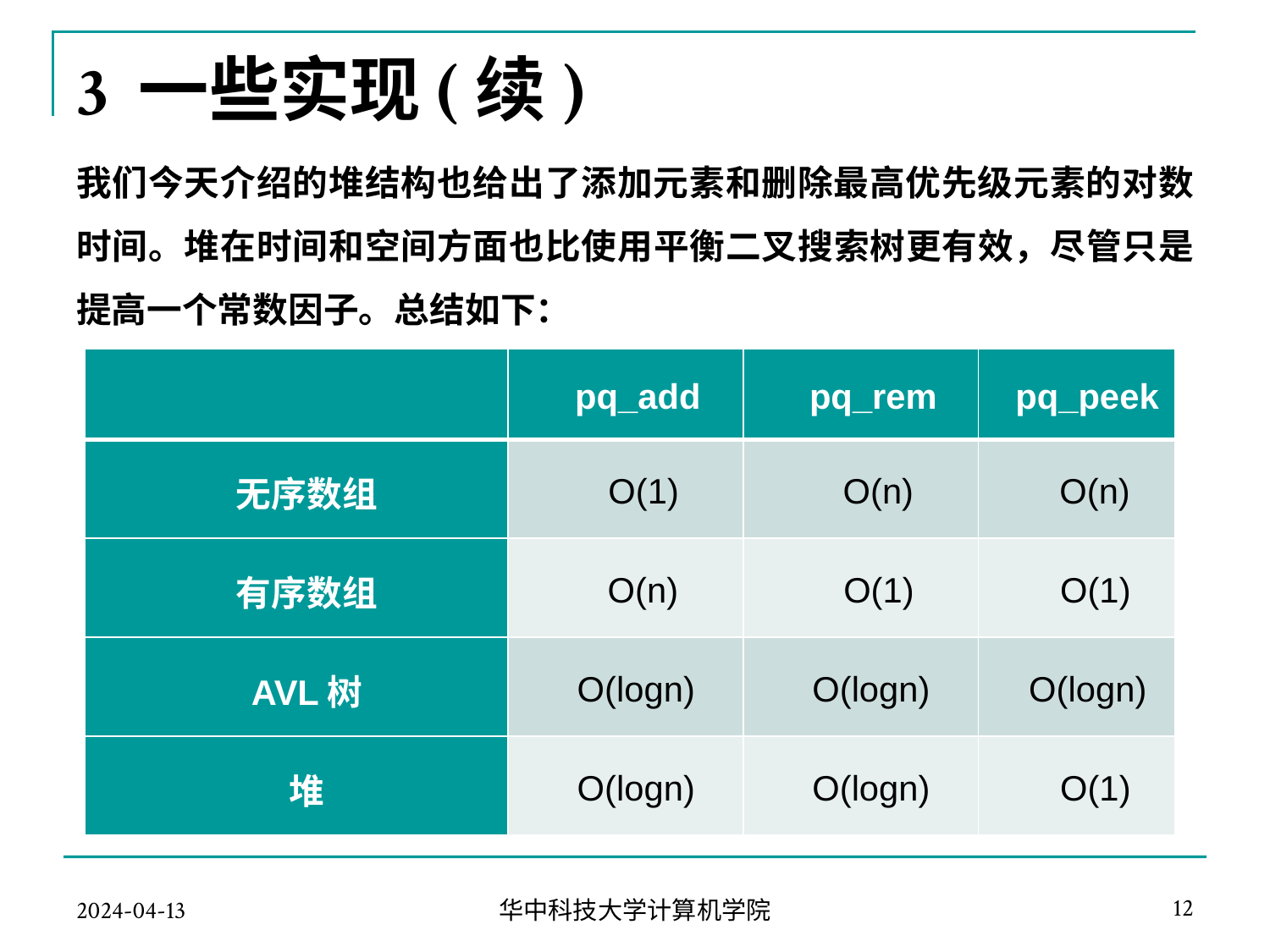

# 3 一些实现(续)
我们今天介绍的堆结构也给出了添加元素和删除最高优先级元素的对数时间。堆在时间和空间方面也比使用平衡二叉搜索树更有效，尽管只是提高一个常数因子。总结如下：

|  | pq\_add | pq\_rem | pq\_peek |
| --- | --- | --- | --- |
| 无序数组 | O(1) | O(n) | O(n) |
| 有序数组 | O(n) | O(1) | O(1) |
| AVL树 | O(logn) | O(logn) | O(logn) |
| 堆 | O(logn) | O(logn) | O(1) |
2024-04-13
12
华中科技大学计算机学院